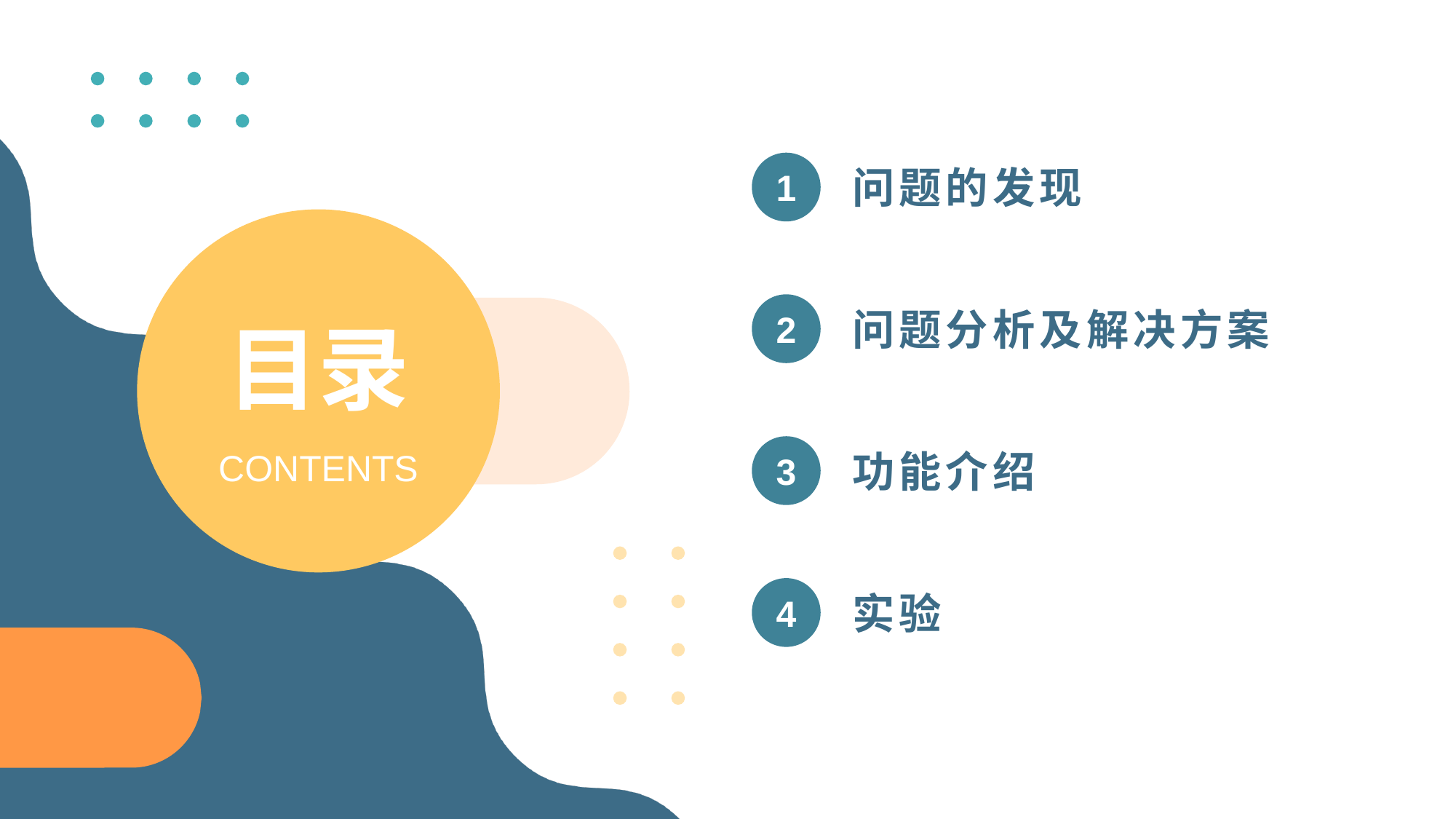

1
问题的发现
# 目录
2
问题分析及解决方案
CONTENTS
3
功能介绍
4
实验